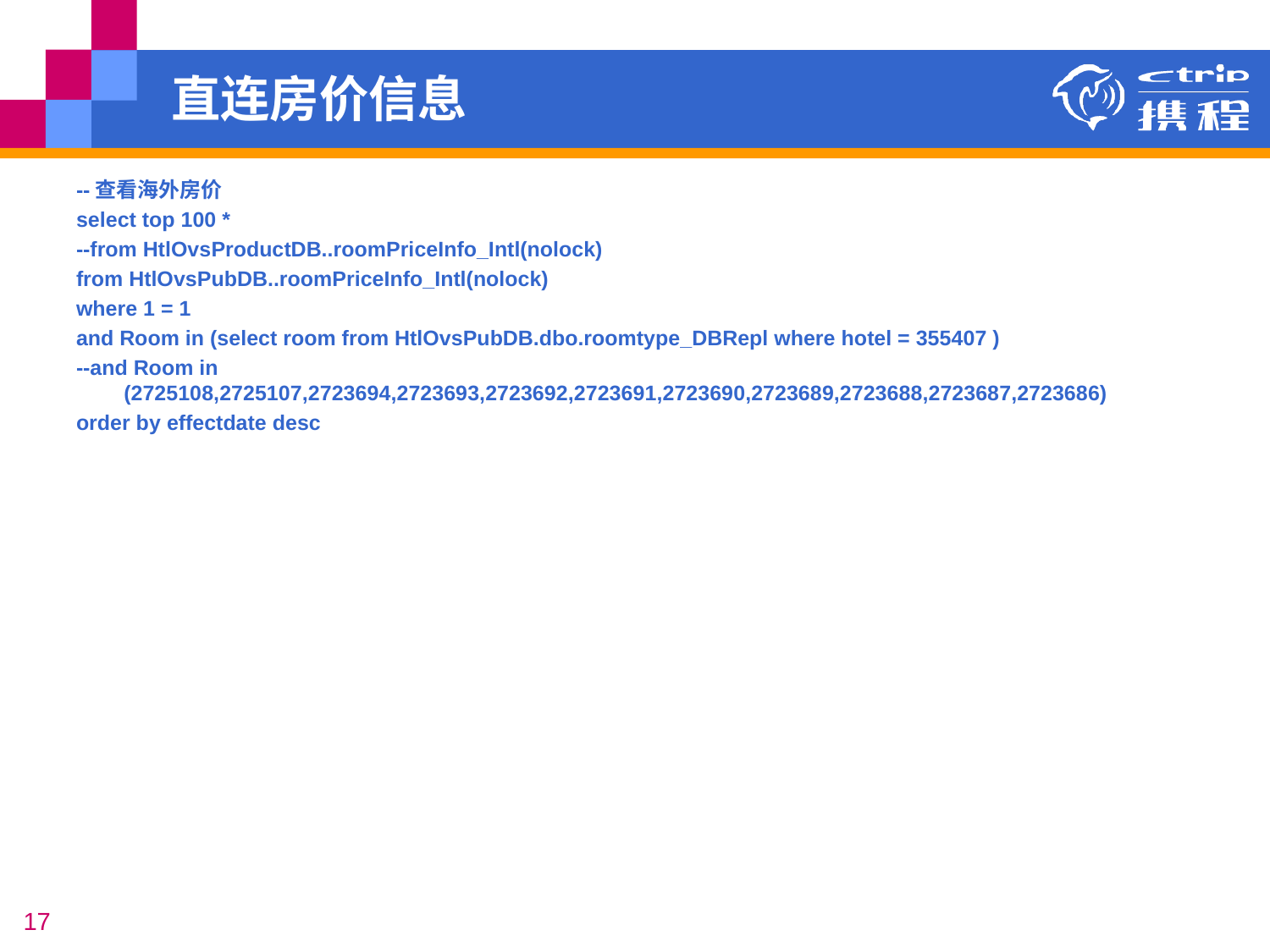

# 直连房价信息
--查看海外房价
select top 100 *
--from HtlOvsProductDB..roomPriceInfo_Intl(nolock)
from HtlOvsPubDB..roomPriceInfo_Intl(nolock)
where 1 = 1
and Room in (select room from HtlOvsPubDB.dbo.roomtype_DBRepl where hotel = 355407 )
--and Room in (2725108,2725107,2723694,2723693,2723692,2723691,2723690,2723689,2723688,2723687,2723686)
order by effectdate desc

17